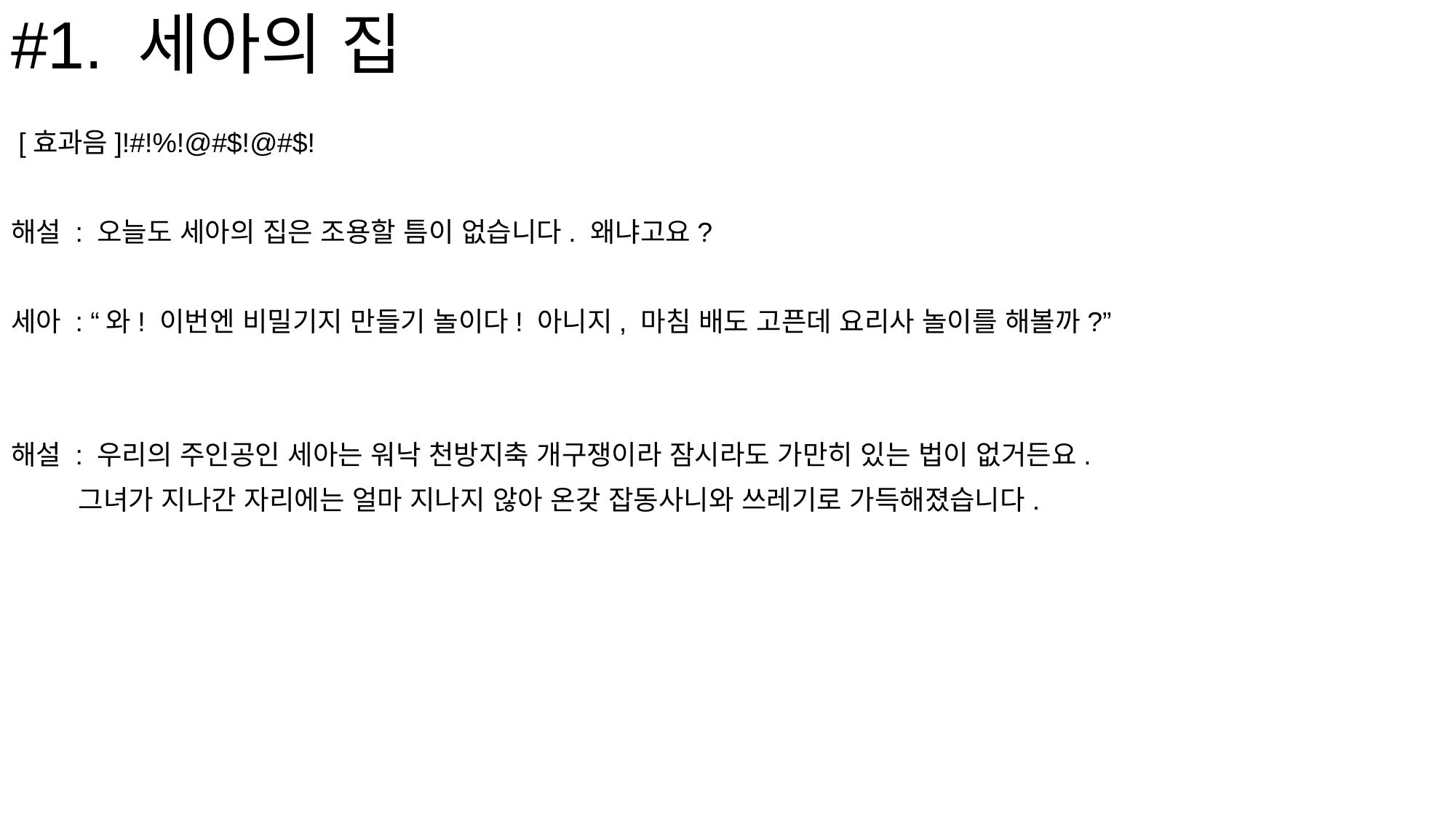

# #1. 세아의 집
 [효과음]!#!%!@#$!@#$!

해설 : 오늘도 세아의 집은 조용할 틈이 없습니다. 왜냐고요?

세아 : “와! 이번엔 비밀기지 만들기 놀이다! 아니지, 마침 배도 고픈데 요리사 놀이를 해볼까?”

해설 : 우리의 주인공인 세아는 워낙 천방지축 개구쟁이라 잠시라도 가만히 있는 법이 없거든요.
        그녀가 지나간 자리에는 얼마 지나지 않아 온갖 잡동사니와 쓰레기로 가득해졌습니다.